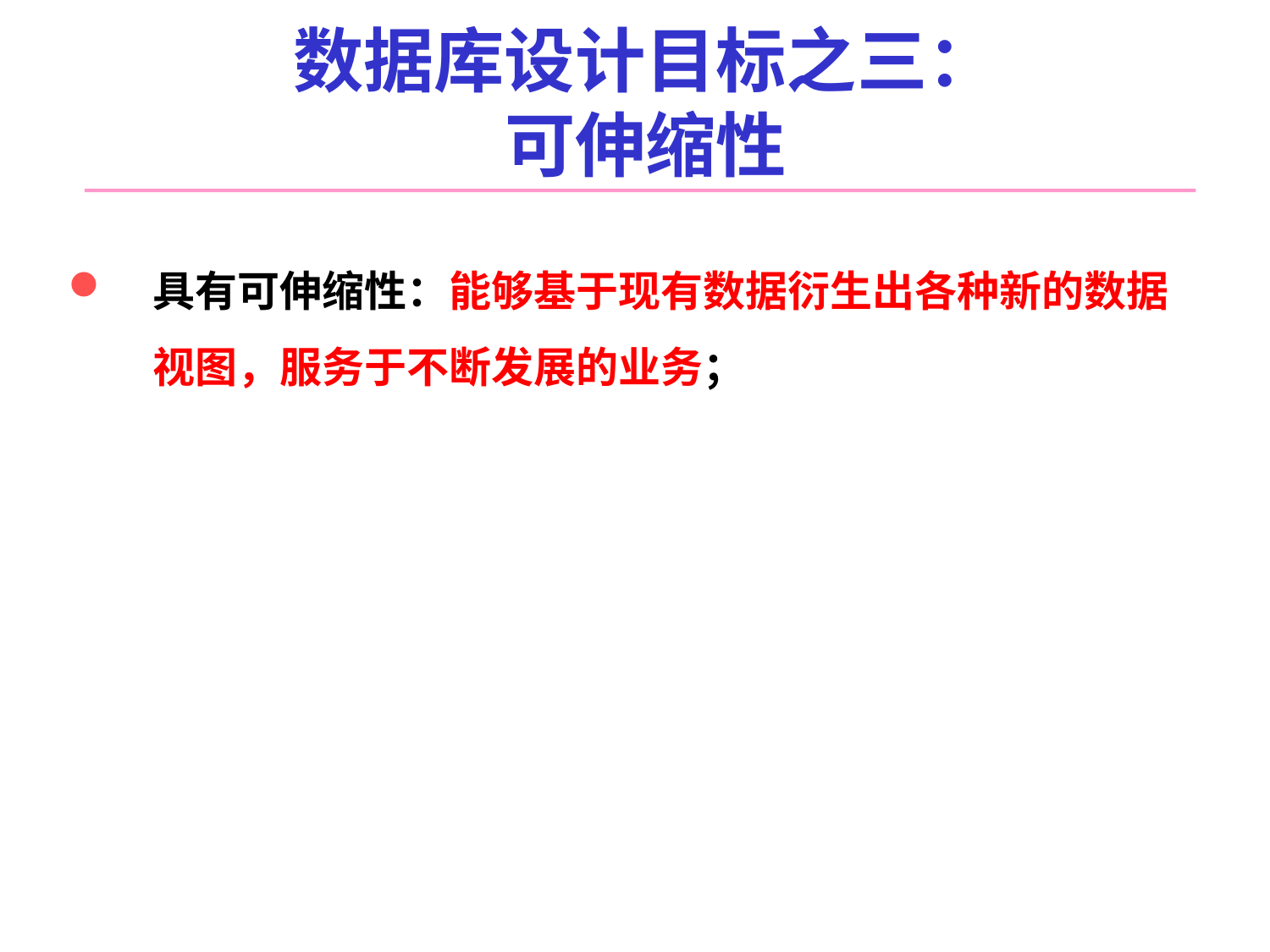

# 数据库设计目标之三： 可伸缩性
具有可伸缩性：能够基于现有数据衍生出各种新的数据视图，服务于不断发展的业务；